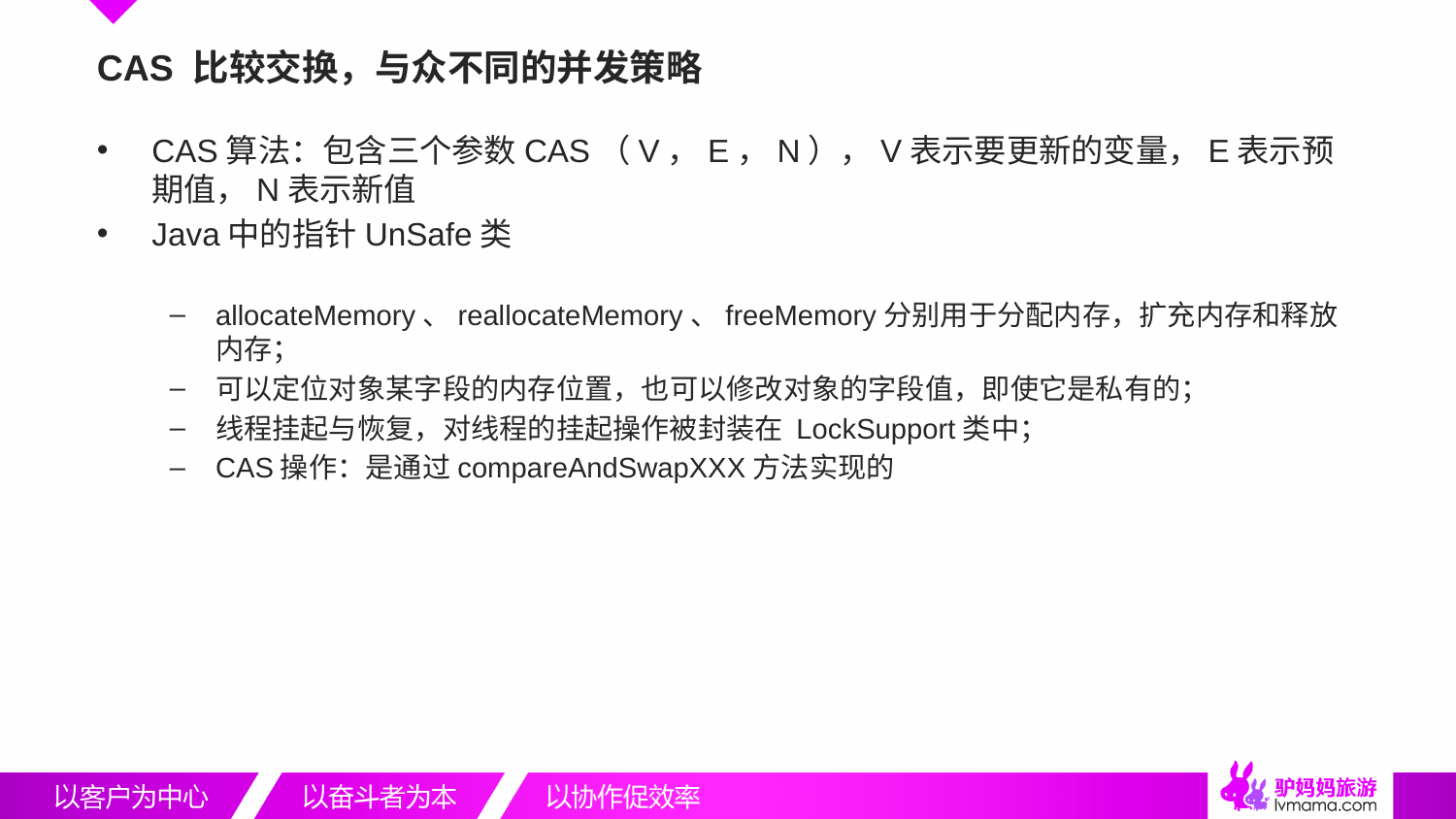

# CAS 比较交换，与众不同的并发策略
CAS算法：包含三个参数CAS（V，E，N），V表示要更新的变量，E表示预期值，N表示新值
Java中的指针UnSafe类
allocateMemory、reallocateMemory、freeMemory分别用于分配内存，扩充内存和释放内存；
可以定位对象某字段的内存位置，也可以修改对象的字段值，即使它是私有的；
线程挂起与恢复，对线程的挂起操作被封装在 LockSupport类中；
CAS操作：是通过compareAndSwapXXX方法实现的